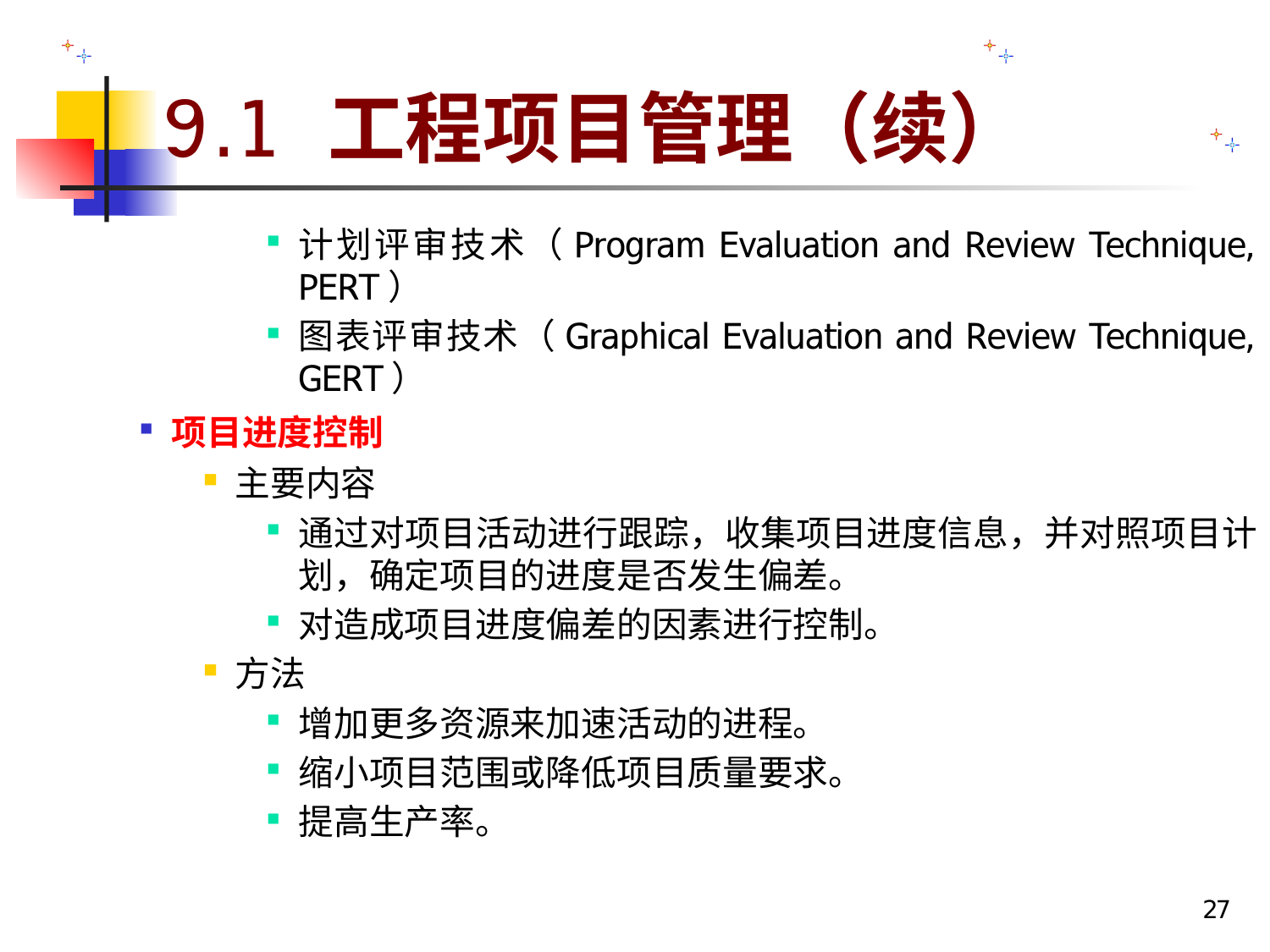

# 9.1 工程项目管理（续）
计划评审技术（Program Evaluation and Review Technique, PERT）
图表评审技术（Graphical Evaluation and Review Technique, GERT）
项目进度控制
主要内容
通过对项目活动进行跟踪，收集项目进度信息，并对照项目计划，确定项目的进度是否发生偏差。
对造成项目进度偏差的因素进行控制。
方法
增加更多资源来加速活动的进程。
缩小项目范围或降低项目质量要求。
提高生产率。
27